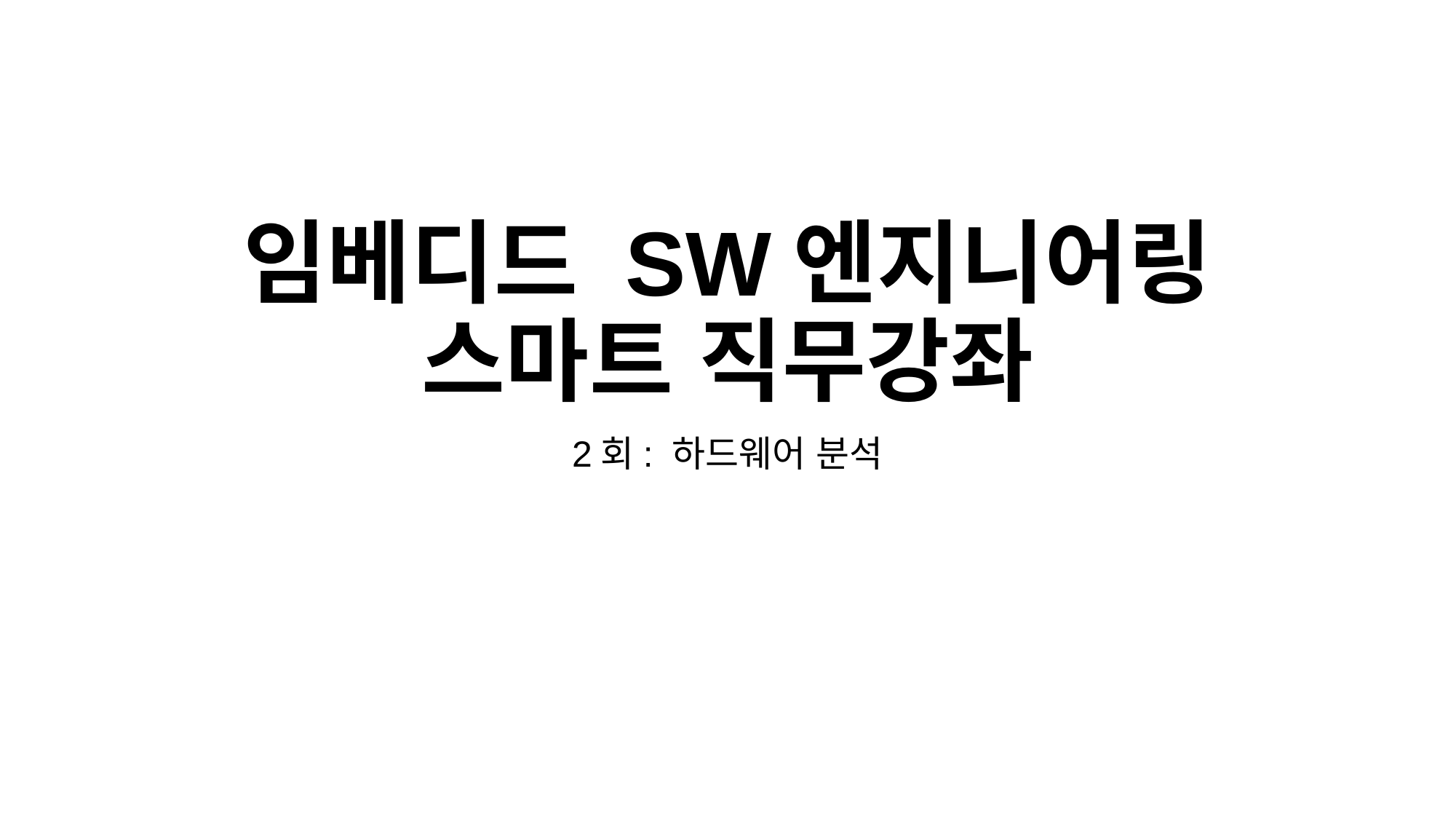

# 임베디드 SW엔지니어링 스마트 직무강좌
2회: 하드웨어 분석